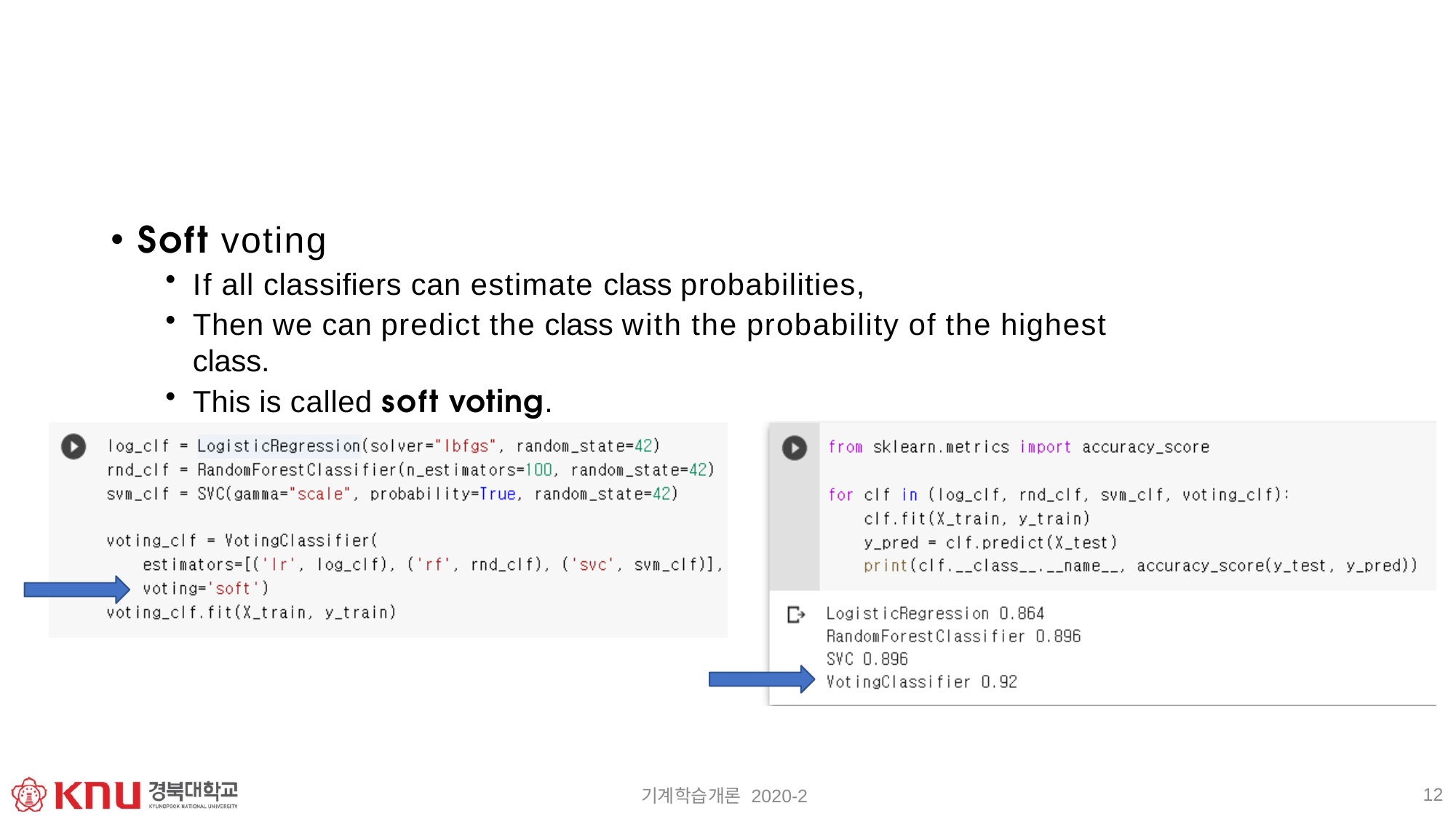

Soft voting
If all classifiers can estimate class probabilities,
Then we can predict the class with the probability of the highest class.
This is called soft voting.

12
기계학습개론 2020-2